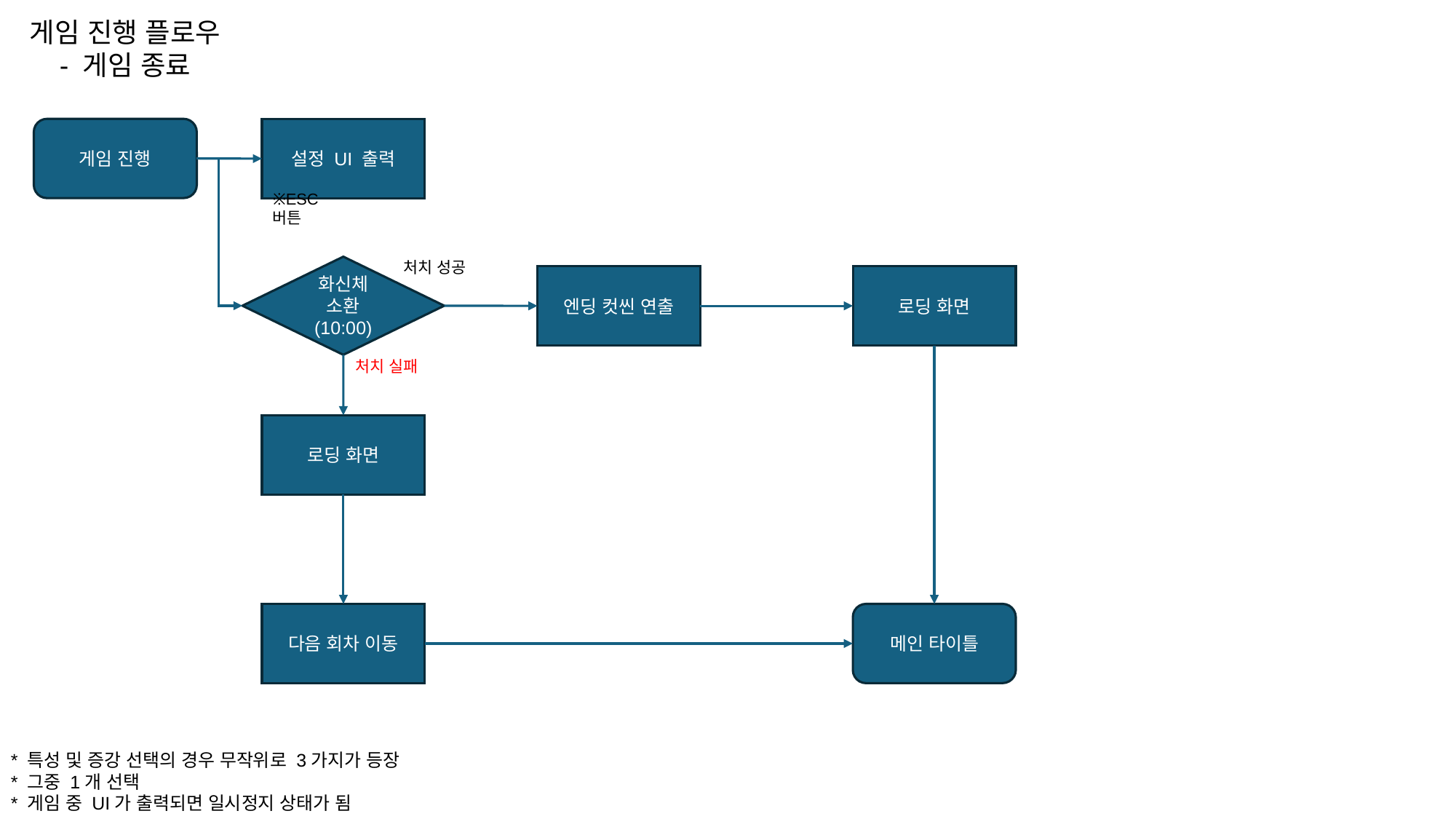

게임 진행 플로우
- 게임 종료
게임 진행
설정 UI 출력
※ESC 버튼
화신체 소환
(10:00)
처치 성공
엔딩 컷씬 연출
로딩 화면
처치 실패
로딩 화면
다음 회차 이동
메인 타이틀
* 특성 및 증강 선택의 경우 무작위로 3가지가 등장
* 그중 1개 선택
* 게임 중 UI가 출력되면 일시정지 상태가 됨